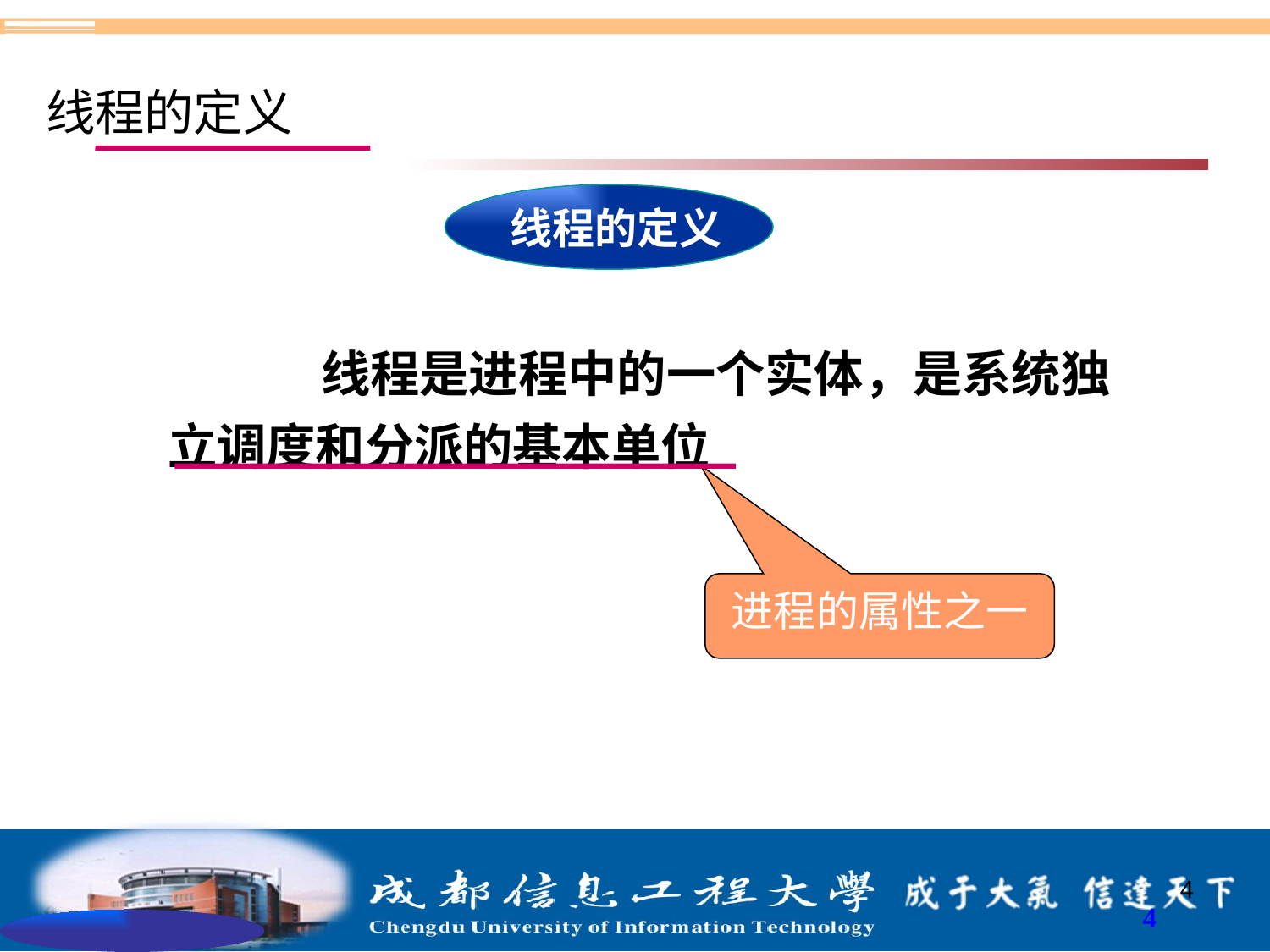

线程的定义

线程的定义
	 线程是进程中的一个实体，是系统独立调度和分派的基本单位

进程的属性之一